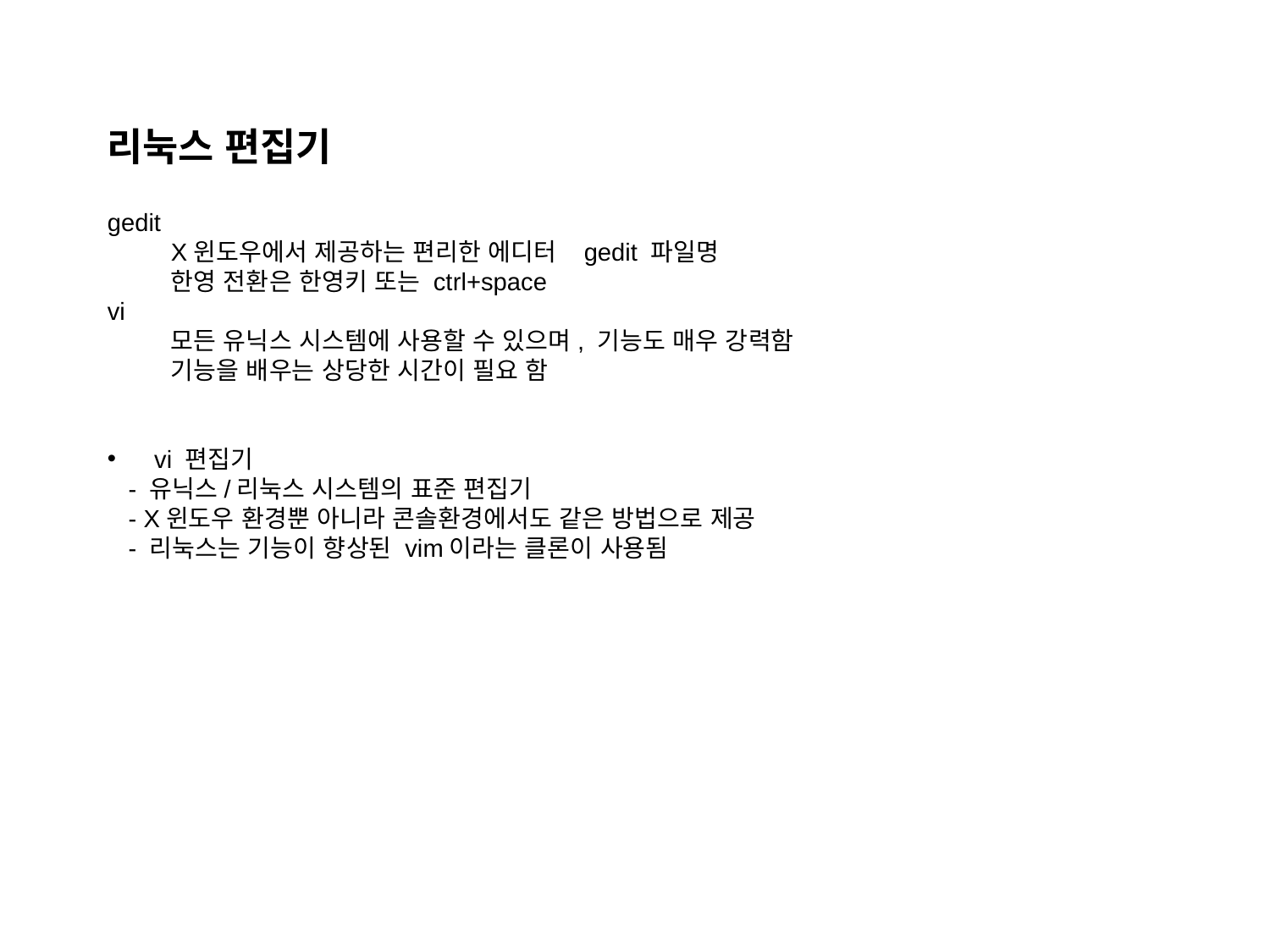

리눅스 편집기

gedit
X윈도우에서 제공하는 편리한 에디터   gedit 파일명
한영 전환은 한영키 또는 ctrl+space
vi
모든 유닉스 시스템에 사용할 수 있으며, 기능도 매우 강력함
기능을 배우는 상당한 시간이 필요 함

 vi 편집기
   - 유닉스/리눅스 시스템의 표준 편집기
   - X윈도우 환경뿐 아니라 콘솔환경에서도 같은 방법으로 제공
   - 리눅스는 기능이 향상된 vim이라는 클론이 사용됨